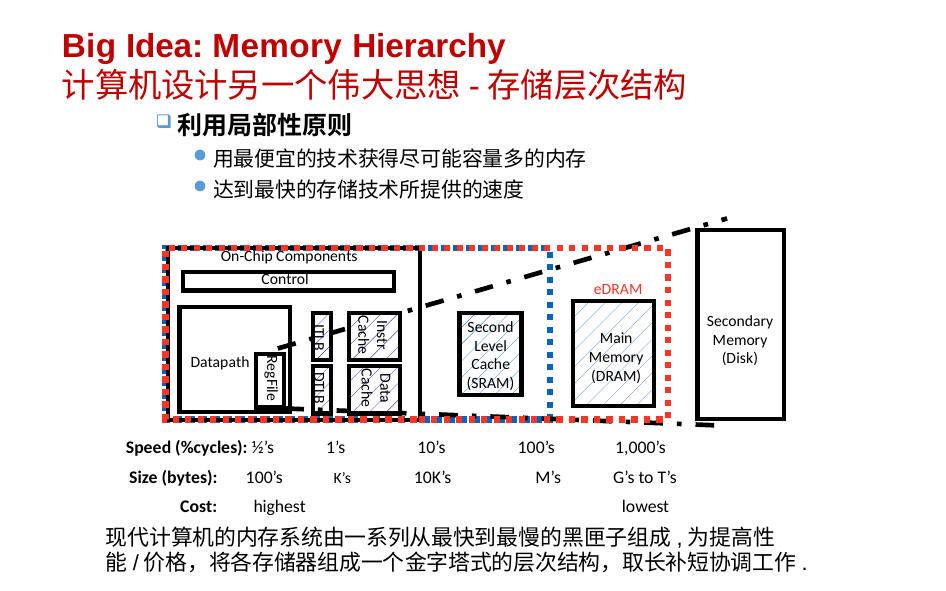

Big Idea: Memory Hierarchy
计算机设计另一个伟大思想-存储层次结构
利用局部性原则
用最便宜的技术获得尽可能容量多的内存
达到最快的存储技术所提供的速度

On-Chip Components

Control

eDRAM

Secondary
Memory
(Disk)
Instr
Cache

Second
Level
Cache
(SRAM)
ITLB
Main
Memory
(DRAM)
Datapath

Data
Cache

DTLB
RegFile

Speed (%cycles): ½’s             1’s                  10’s                  100’s               1,000’s
Size (bytes):       100’s              K’s                  10K’s                     M’s             G’s to T’s
 Cost:         highest                                                                               lowest
现代计算机的内存系统由一系列从最快到最慢的黑匣子组成,为提高性能/价格，将各存储器组成一个金字塔式的层次结构，取长补短协调工作.